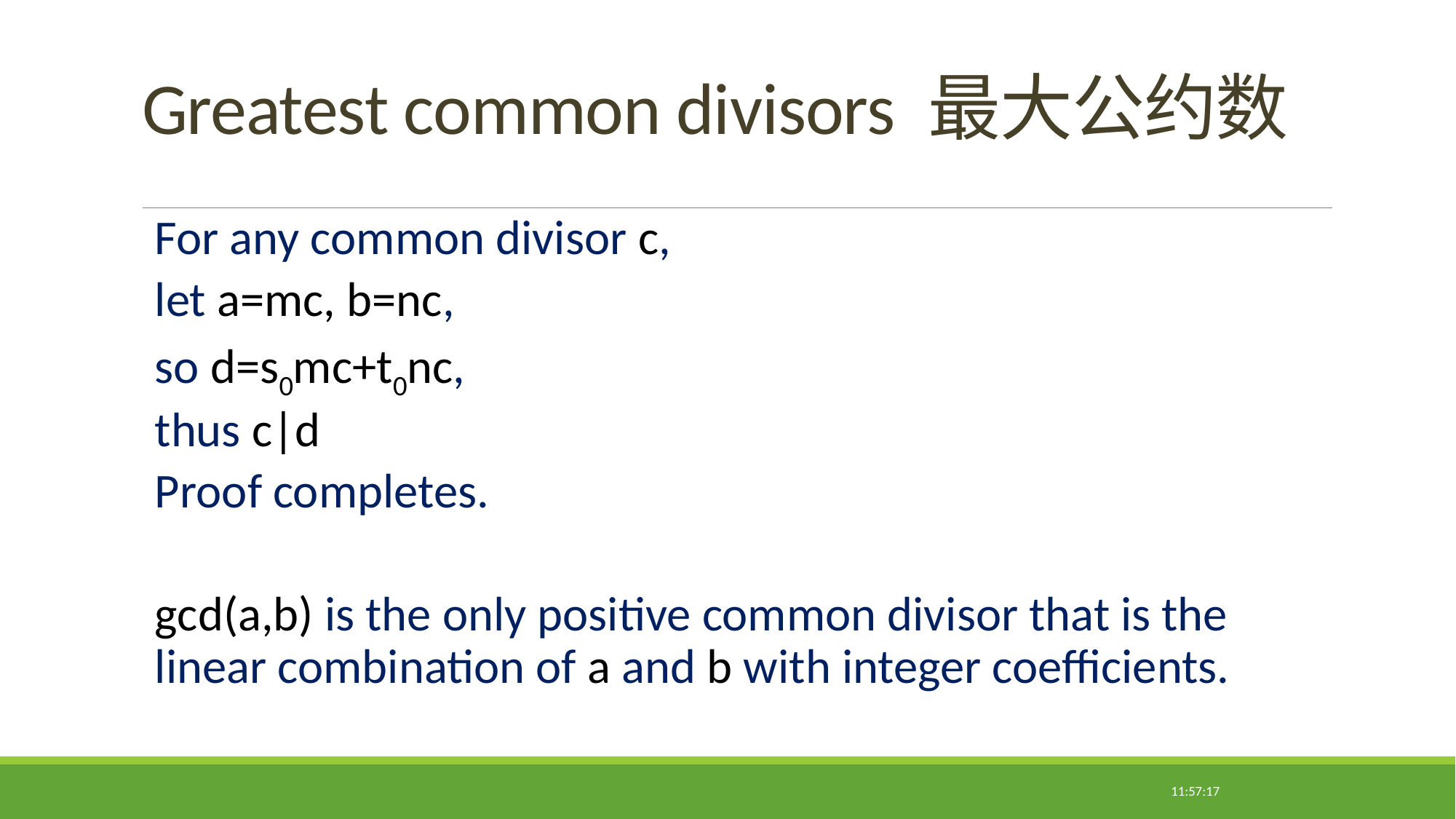

# Greatest common divisors 最大公约数
For any common divisor c,
let a=mc, b=nc,
so d=s0mc+t0nc,
thus c|d
Proof completes.

gcd(a,b) is the only positive common divisor that is the linear combination of a and b with integer coefficients.
11:57:17